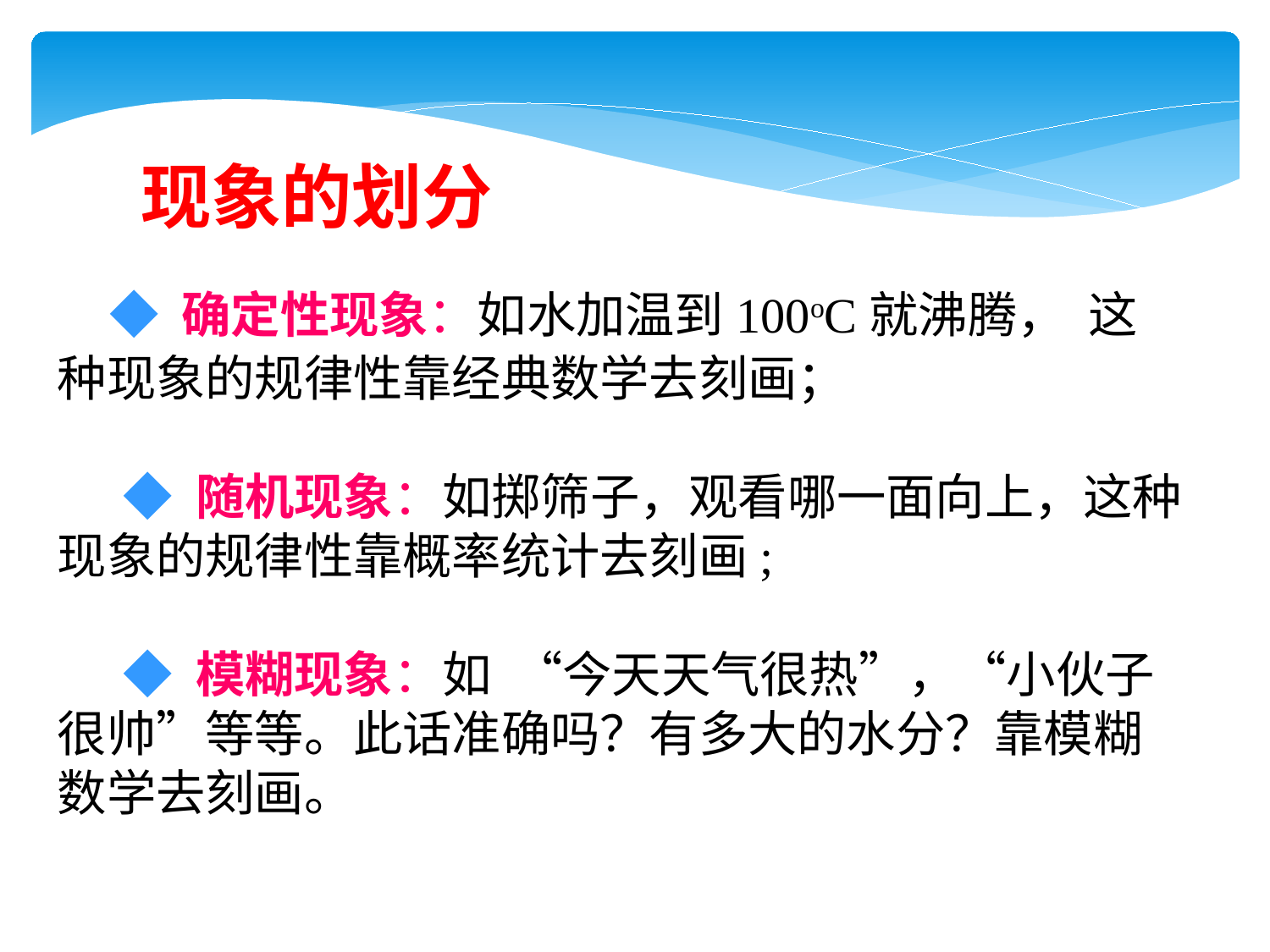

现象的划分
      ◆ 确定性现象：如水加温到100oC就沸腾，  这种现象的规律性靠经典数学去刻画；

      ◆ 随机现象：如掷筛子，观看哪一面向上，这种现象的规律性靠概率统计去刻画;

      ◆ 模糊现象：如  “今天天气很热”，“小伙子很帅”等等。此话准确吗？有多大的水分？靠模糊数学去刻画。